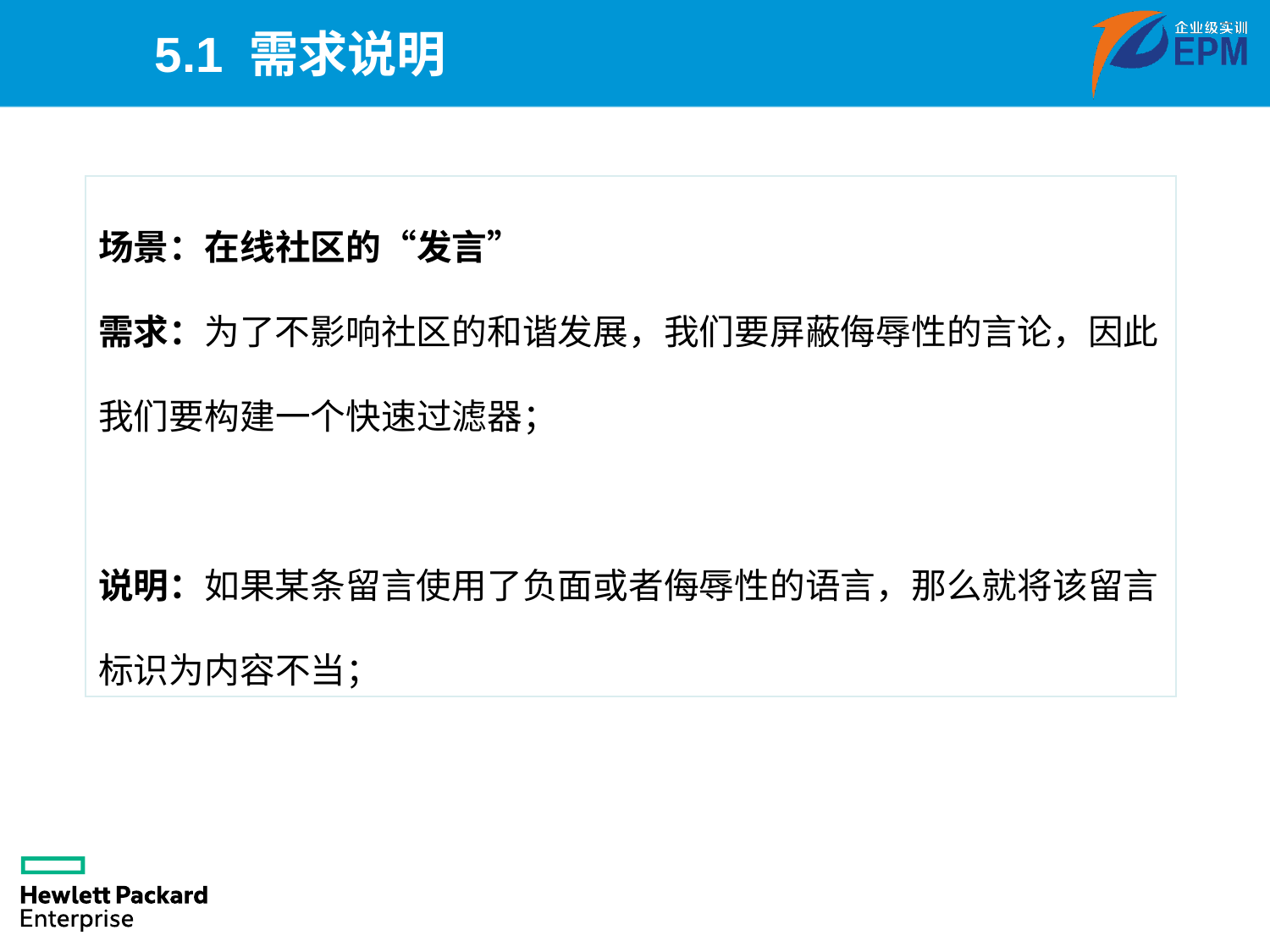

# 5.1 需求说明
场景：在线社区的“发言”
需求：为了不影响社区的和谐发展，我们要屏蔽侮辱性的言论，因此我们要构建一个快速过滤器；

说明：如果某条留言使用了负面或者侮辱性的语言，那么就将该留言标识为内容不当；